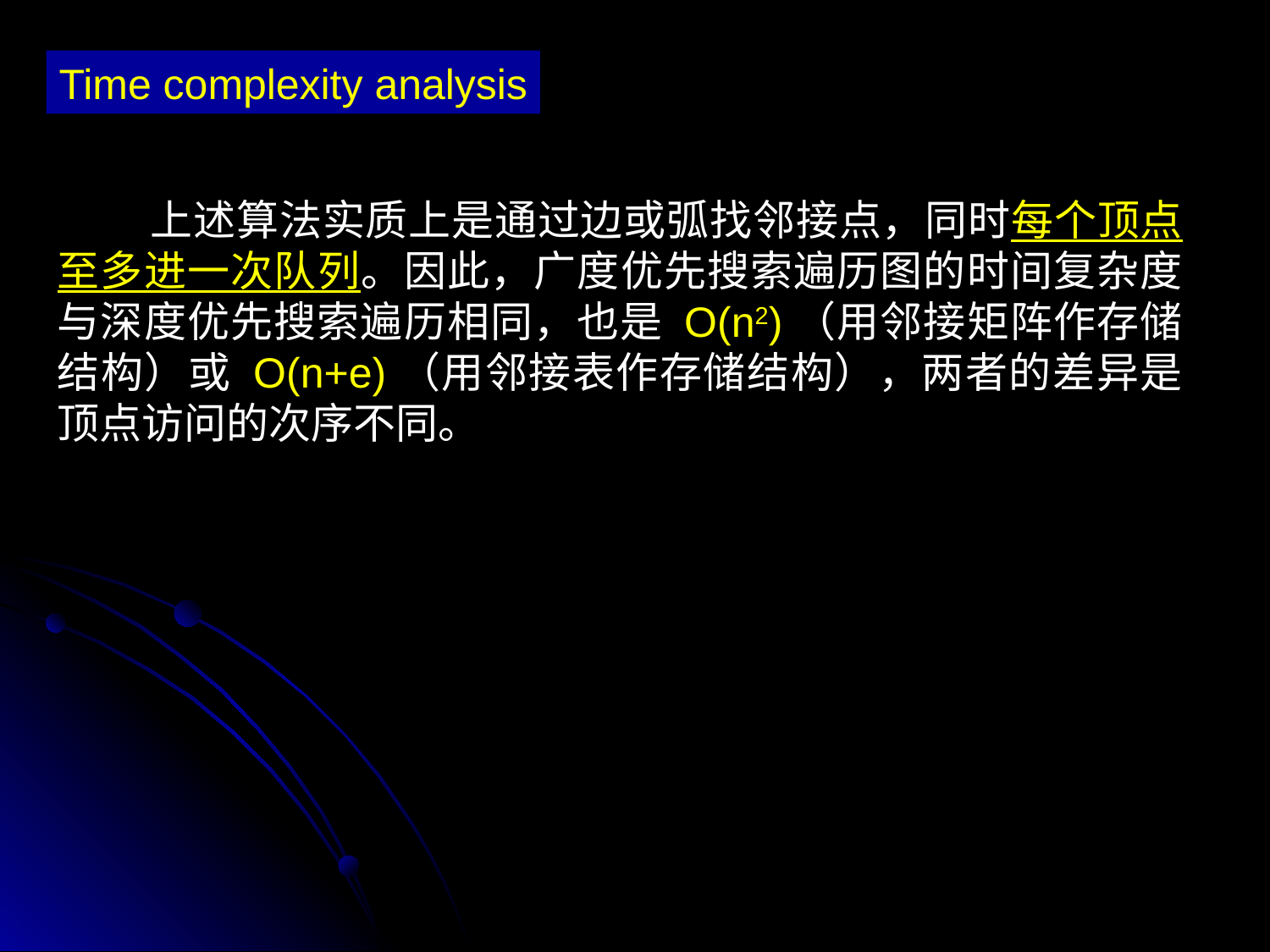

Time complexity analysis
        上述算法实质上是通过边或弧找邻接点，同时每个顶点至多进一次队列。因此，广度优先搜索遍历图的时间复杂度与深度优先搜索遍历相同，也是 O(n2)（用邻接矩阵作存储结构）或 O(n+e)（用邻接表作存储结构），两者的差异是顶点访问的次序不同。